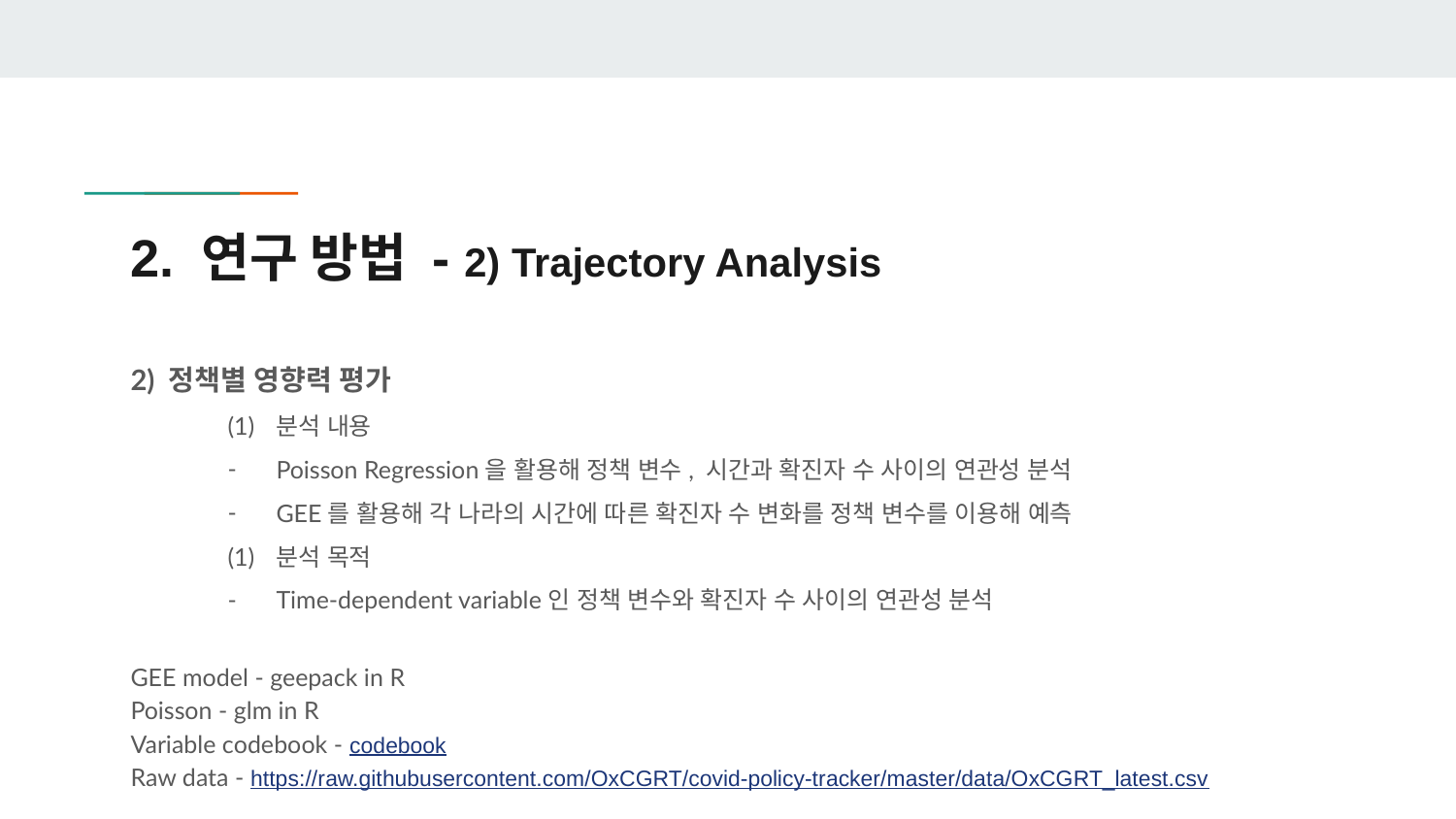

# 2. 연구 방법 - 2) Trajectory Analysis
2) 정책별 영향력 평가
분석 내용
Poisson Regression을 활용해 정책 변수, 시간과 확진자 수 사이의 연관성 분석
GEE를 활용해 각 나라의 시간에 따른 확진자 수 변화를 정책 변수를 이용해 예측
분석 목적
Time-dependent variable인 정책 변수와 확진자 수 사이의 연관성 분석

GEE model - geepack in R
Poisson - glm in R
Variable codebook - codebook
Raw data - https://raw.githubusercontent.com/OxCGRT/covid-policy-tracker/master/data/OxCGRT_latest.csv